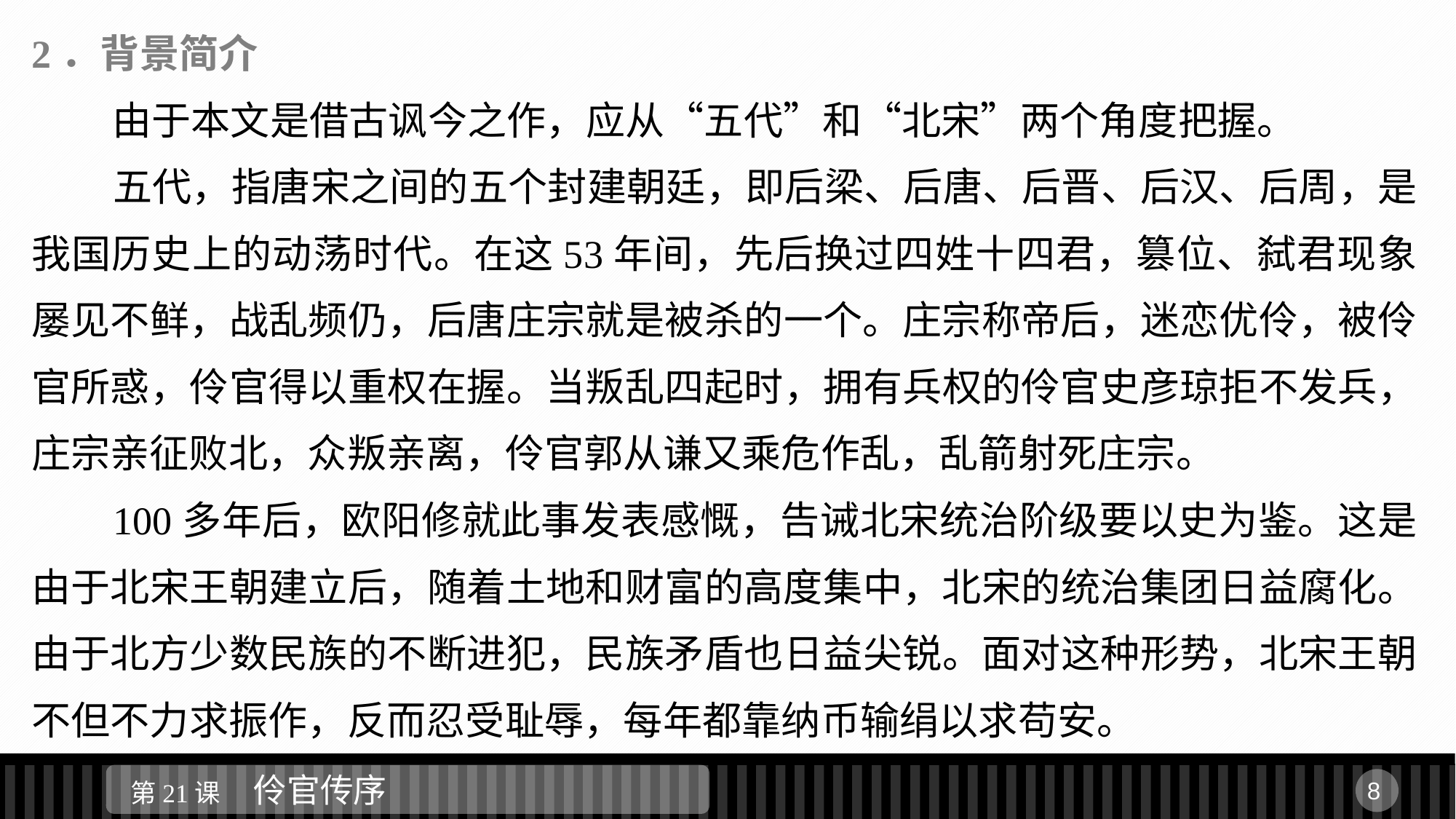

2．背景简介
        由于本文是借古讽今之作，应从“五代”和“北宋”两个角度把握。
        五代，指唐宋之间的五个封建朝廷，即后梁、后唐、后晋、后汉、后周，是我国历史上的动荡时代。在这53年间，先后换过四姓十四君，篡位、弑君现象屡见不鲜，战乱频仍，后唐庄宗就是被杀的一个。庄宗称帝后，迷恋优伶，被伶官所惑，伶官得以重权在握。当叛乱四起时，拥有兵权的伶官史彦琼拒不发兵，庄宗亲征败北，众叛亲离，伶官郭从谦又乘危作乱，乱箭射死庄宗。
        100多年后，欧阳修就此事发表感慨，告诫北宋统治阶级要以史为鉴。这是由于北宋王朝建立后，随着土地和财富的高度集中，北宋的统治集团日益腐化。由于北方少数民族的不断进犯，民族矛盾也日益尖锐。面对这种形势，北宋王朝不但不力求振作，反而忍受耻辱，每年都靠纳币输绢以求苟安。